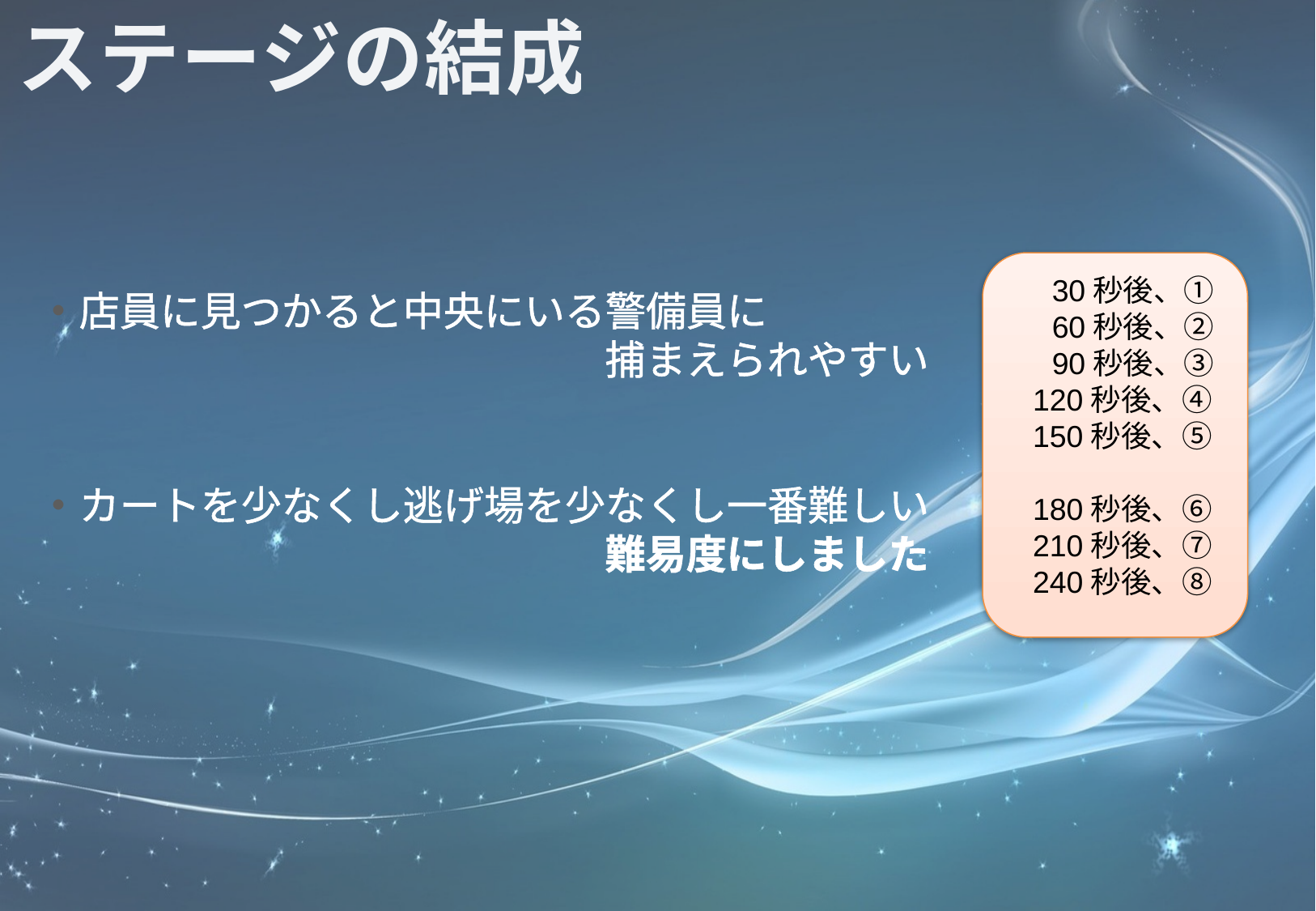

ステージの結成
　 30秒後、①
　 60秒後、②
　 90秒後、③
   120秒後、④
   150秒後、⑤
   180秒後、⑥
   210秒後、⑦
   240秒後、⑧
・店員に見つかると中央にいる警備員に
　　　　　　　　　　　　　　捕まえられやすい

・カートを少なくし逃げ場を少なくし一番難しい
　　　　　　　　　　　　　　難易度にしました